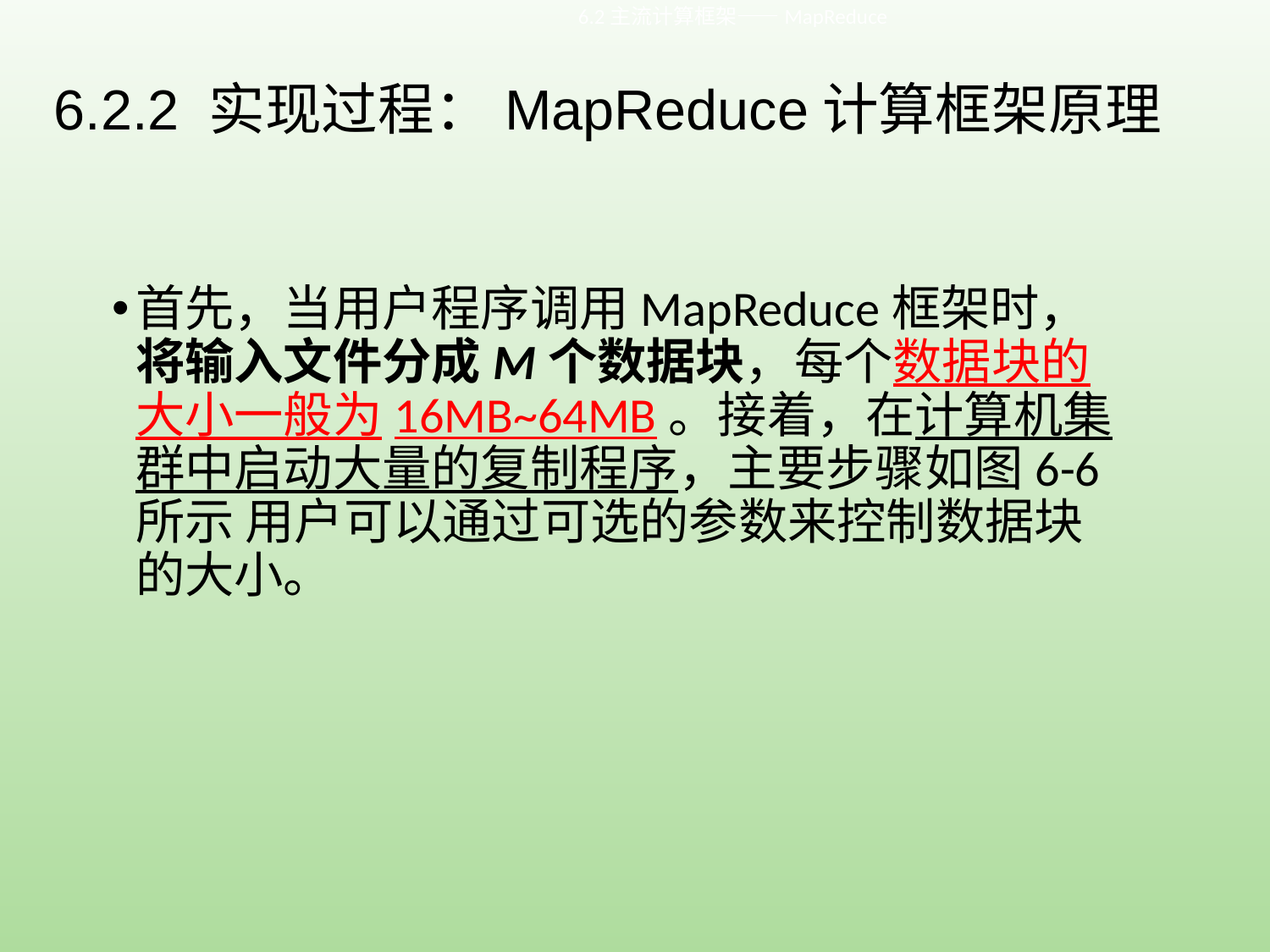

6.2主流计算框架——MapReduce
# 6.2.2 实现过程：MapReduce计算框架原理
首先，当用户程序调用MapReduce框架时，将输入文件分成M个数据块，每个数据块的大小一般为16MB~64MB。接着，在计算机集群中启动大量的复制程序，主要步骤如图6-6所示 用户可以通过可选的参数来控制数据块的大小。